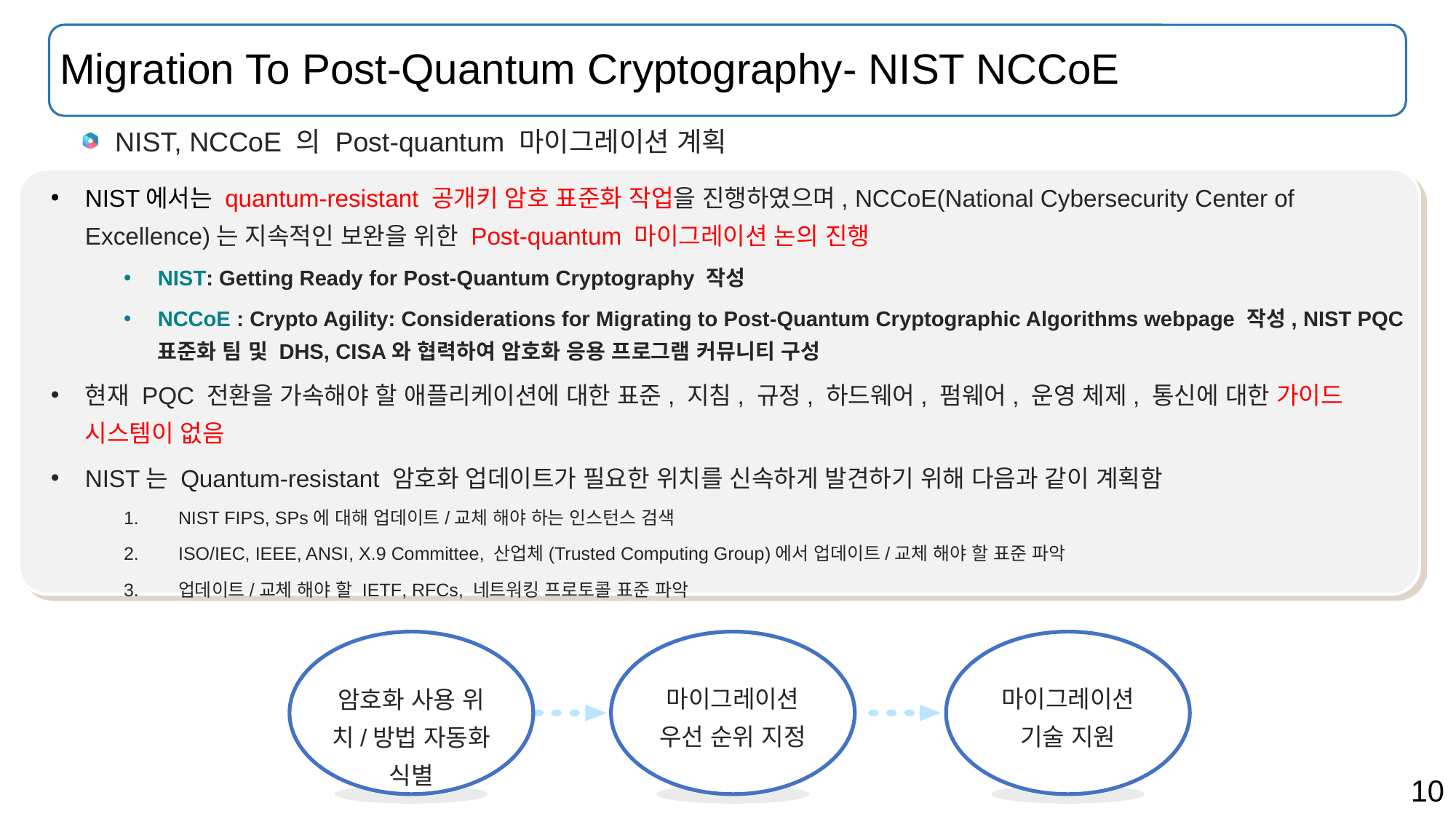

# Migration To Post-Quantum Cryptography- NIST NCCoE
NIST, NCCoE 의 Post-quantum 마이그레이션 계획
NIST에서는 quantum-resistant 공개키 암호 표준화 작업을 진행하였으며, NCCoE(National Cybersecurity Center of Excellence)는 지속적인 보완을 위한 Post-quantum 마이그레이션 논의 진행
NIST: Getting Ready for Post-Quantum Cryptography 작성
NCCoE : Crypto Agility: Considerations for Migrating to Post-Quantum Cryptographic Algorithms webpage 작성, NIST PQC 표준화 팀 및 DHS, CISA와 협력하여 암호화 응용 프로그램 커뮤니티 구성
현재 PQC 전환을 가속해야 할 애플리케이션에 대한 표준, 지침, 규정, 하드웨어, 펌웨어, 운영 체제, 통신에 대한 가이드 시스템이 없음
NIST는 Quantum-resistant 암호화 업데이트가 필요한 위치를 신속하게 발견하기 위해 다음과 같이 계획함
NIST FIPS, SPs에 대해 업데이트/교체 해야 하는 인스턴스 검색
ISO/IEC, IEEE, ANSI, X.9 Committee, 산업체(Trusted Computing Group)에서 업데이트/교체 해야 할 표준 파악
업데이트/교체 해야 할 IETF, RFCs, 네트워킹 프로토콜 표준 파악

암호화 사용 위치/방법 자동화 식별

마이그레이션 우선 순위 지정
마이그레이션 기술 지원